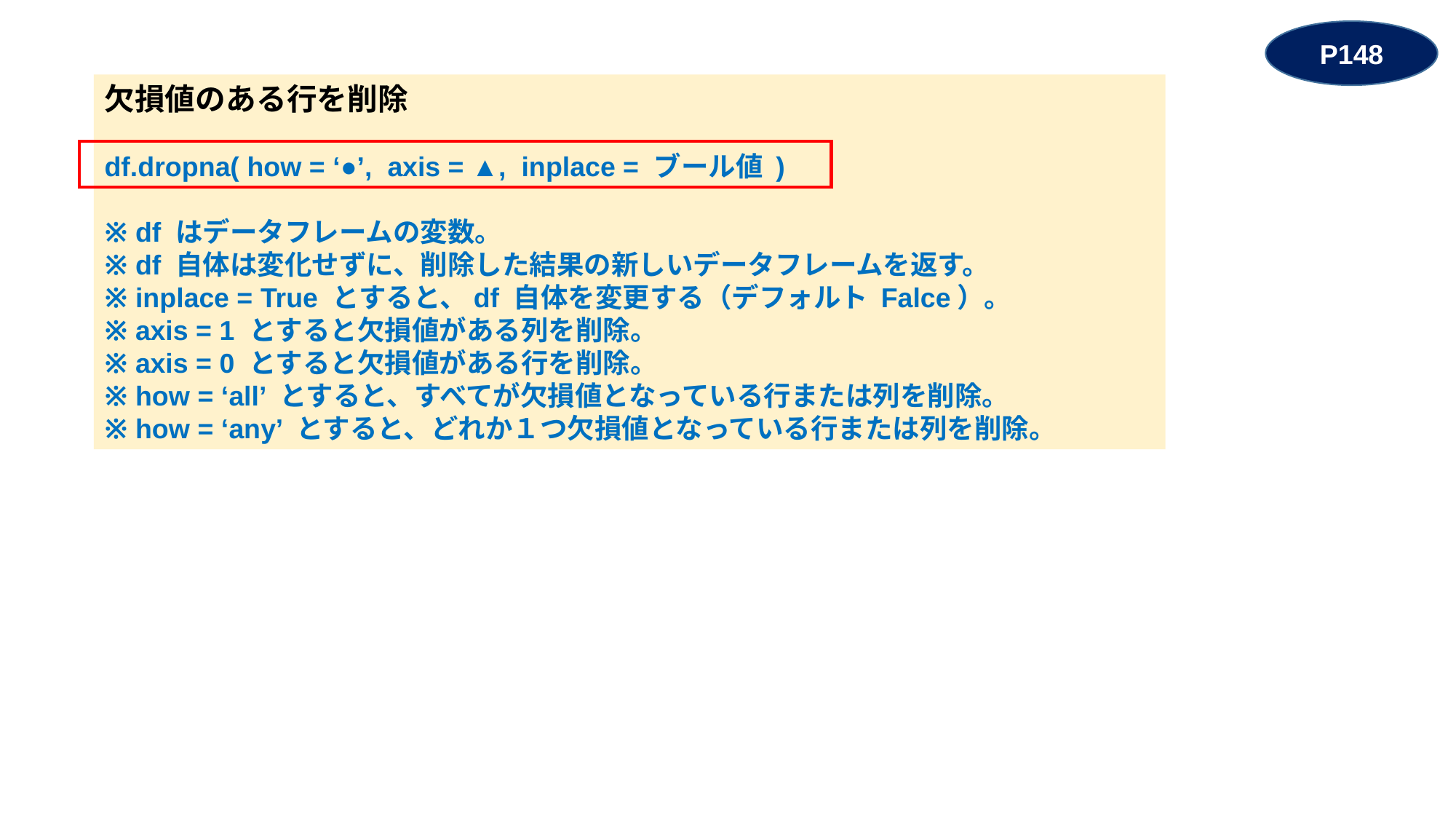

P148
欠損値のある行を削除

df.dropna( how = ‘●’,  axis = ▲,  inplace = ブール値 )

※ df はデータフレームの変数。
※ df 自体は変化せずに、削除した結果の新しいデータフレームを返す。
※ inplace = True とすると、df 自体を変更する（デフォルト Falce）。
※ axis = 1 とすると欠損値がある列を削除。
※ axis = 0 とすると欠損値がある行を削除。
※ how = ‘all’ とすると、すべてが欠損値となっている行または列を削除。
※ how = ‘any’ とすると、どれか１つ欠損値となっている行または列を削除。